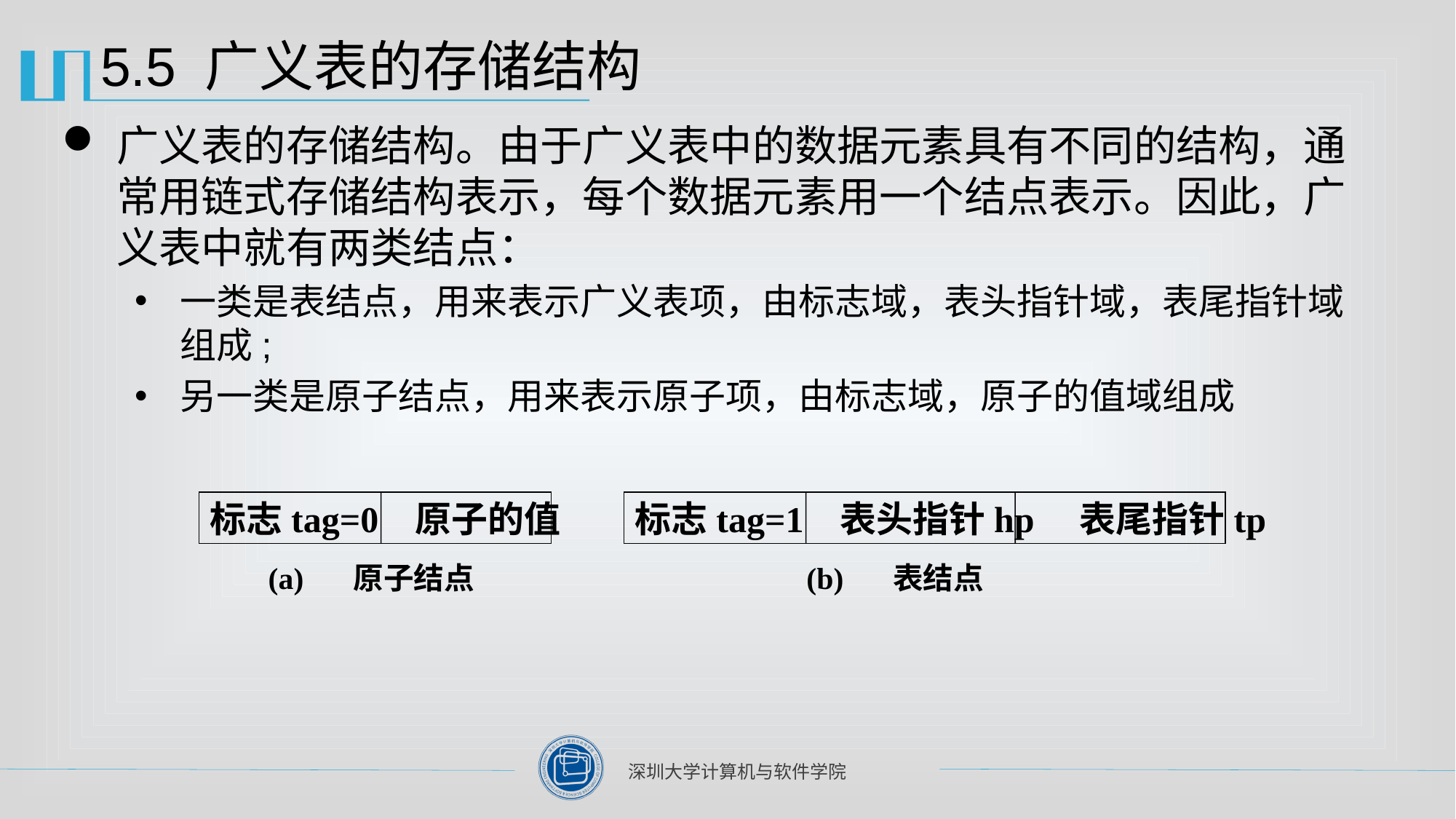

# 5.5 广义表的存储结构
广义表的存储结构。由于广义表中的数据元素具有不同的结构，通常用链式存储结构表示，每个数据元素用一个结点表示。因此，广义表中就有两类结点：
一类是表结点，用来表示广义表项，由标志域，表头指针域，表尾指针域组成;
另一类是原子结点，用来表示原子项，由标志域，原子的值域组成

标志tag=0   原子的值

标志tag=1   表头指针hp    表尾指针tp

(a)     原子结点
(b)     表结点

32